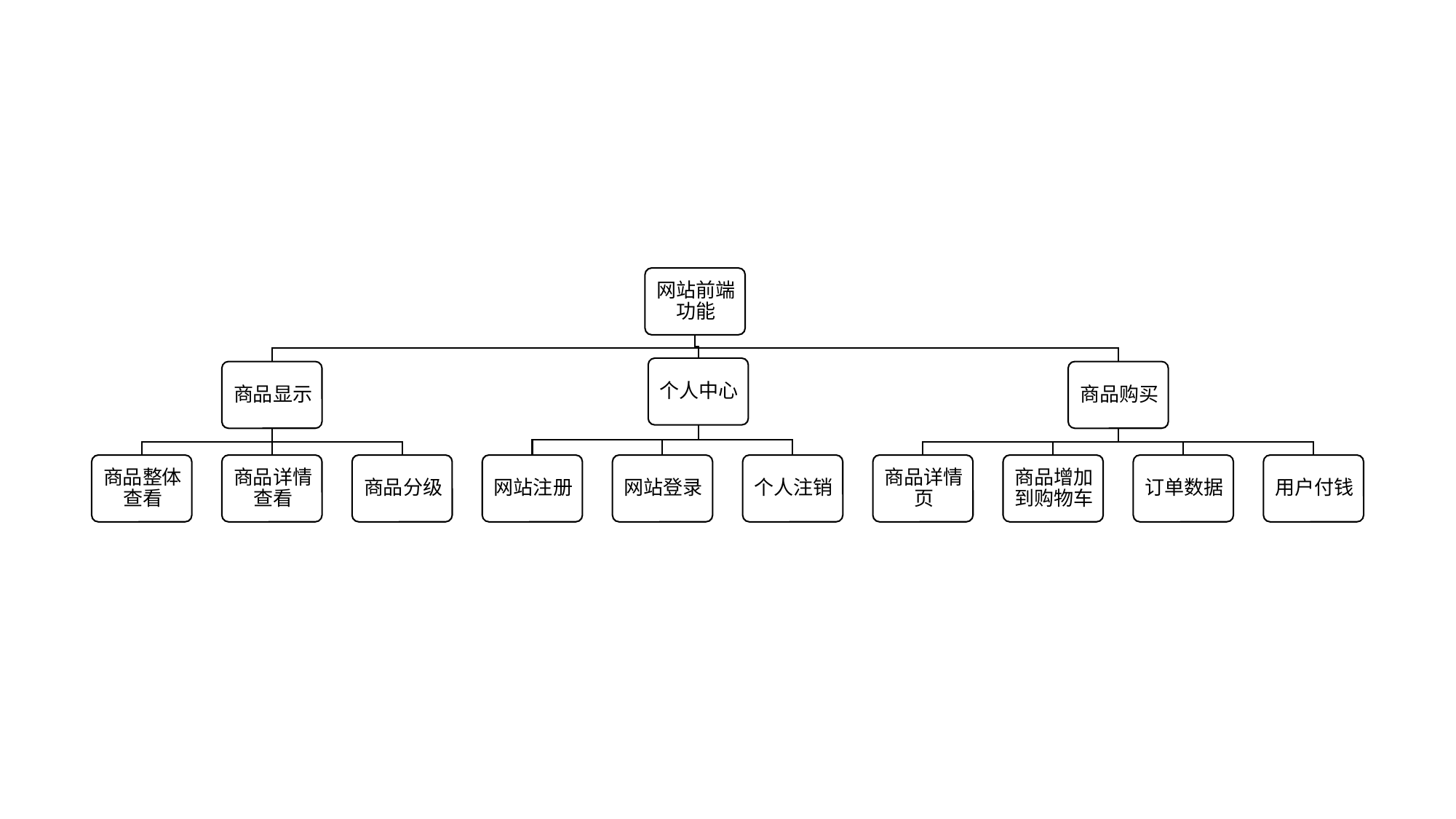

网站前端功能
商品显示
商品整体查看
商品详情查看
商品分级
个人中心
网站注册
网站登录
个人注销
商品购买
商品详情页
商品增加到购物车
订单数据
用户付钱